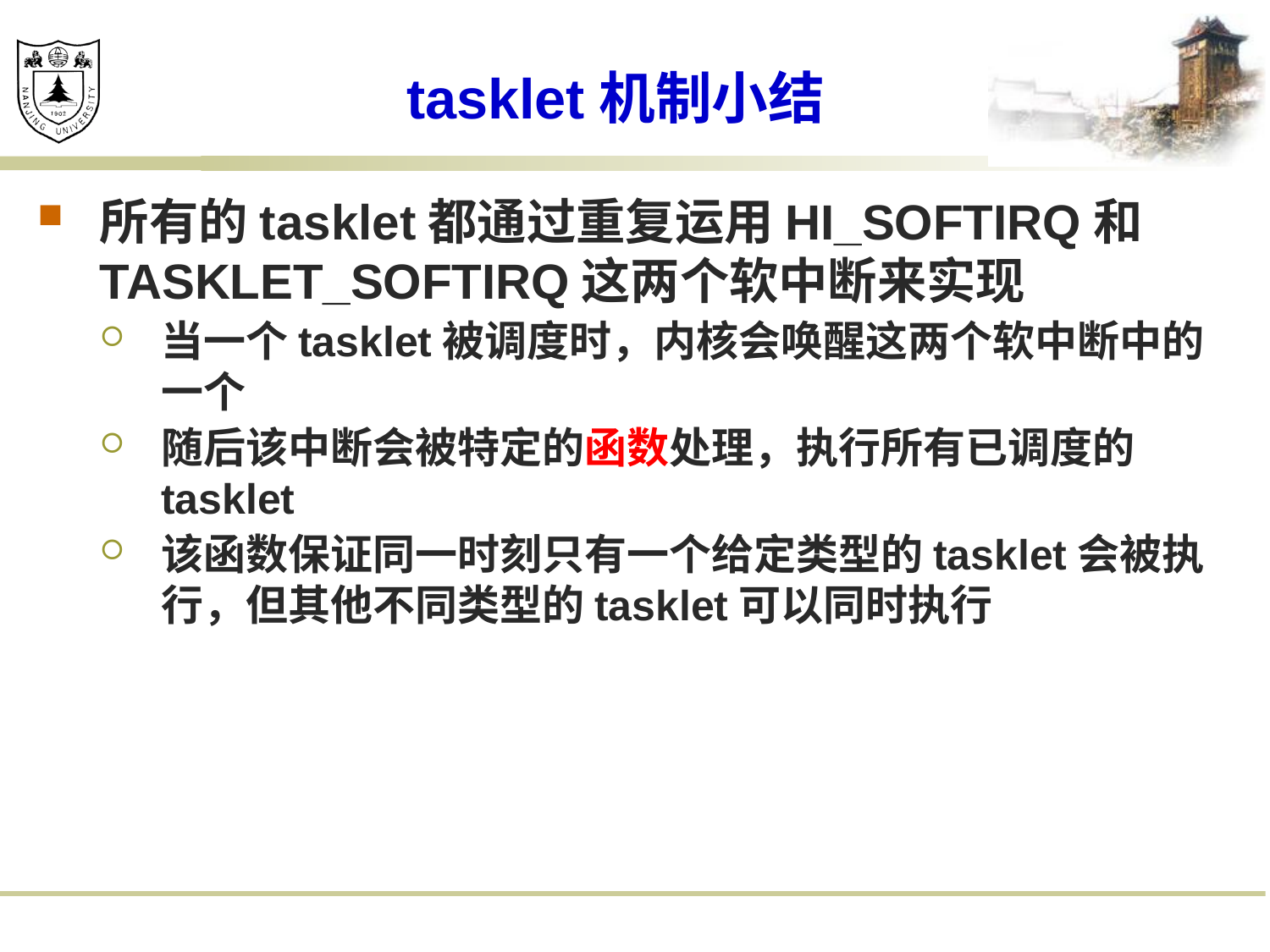

# tasklet机制小结
所有的tasklet都通过重复运用HI_SOFTIRQ和TASKLET_SOFTIRQ这两个软中断来实现
当一个tasklet被调度时，内核会唤醒这两个软中断中的一个
随后该中断会被特定的函数处理，执行所有已调度的tasklet
该函数保证同一时刻只有一个给定类型的tasklet会被执行，但其他不同类型的tasklet可以同时执行
68